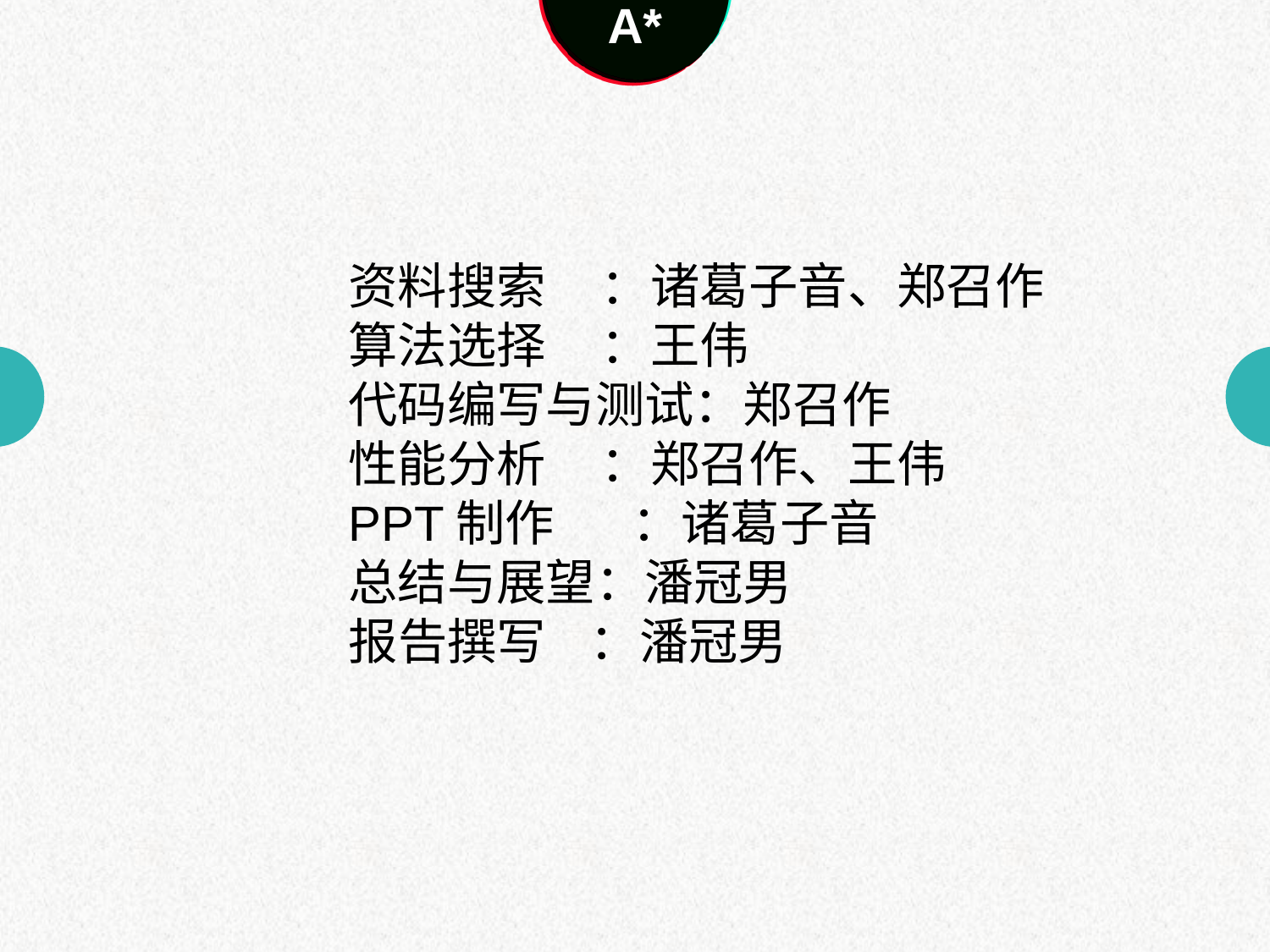

资料搜索     ：诸葛子音、郑召作
算法选择     ：王伟
代码编写与测试：郑召作
性能分析     ：郑召作、王伟
PPT制作       ：诸葛子音
总结与展望：潘冠男
报告撰写    ：潘冠男